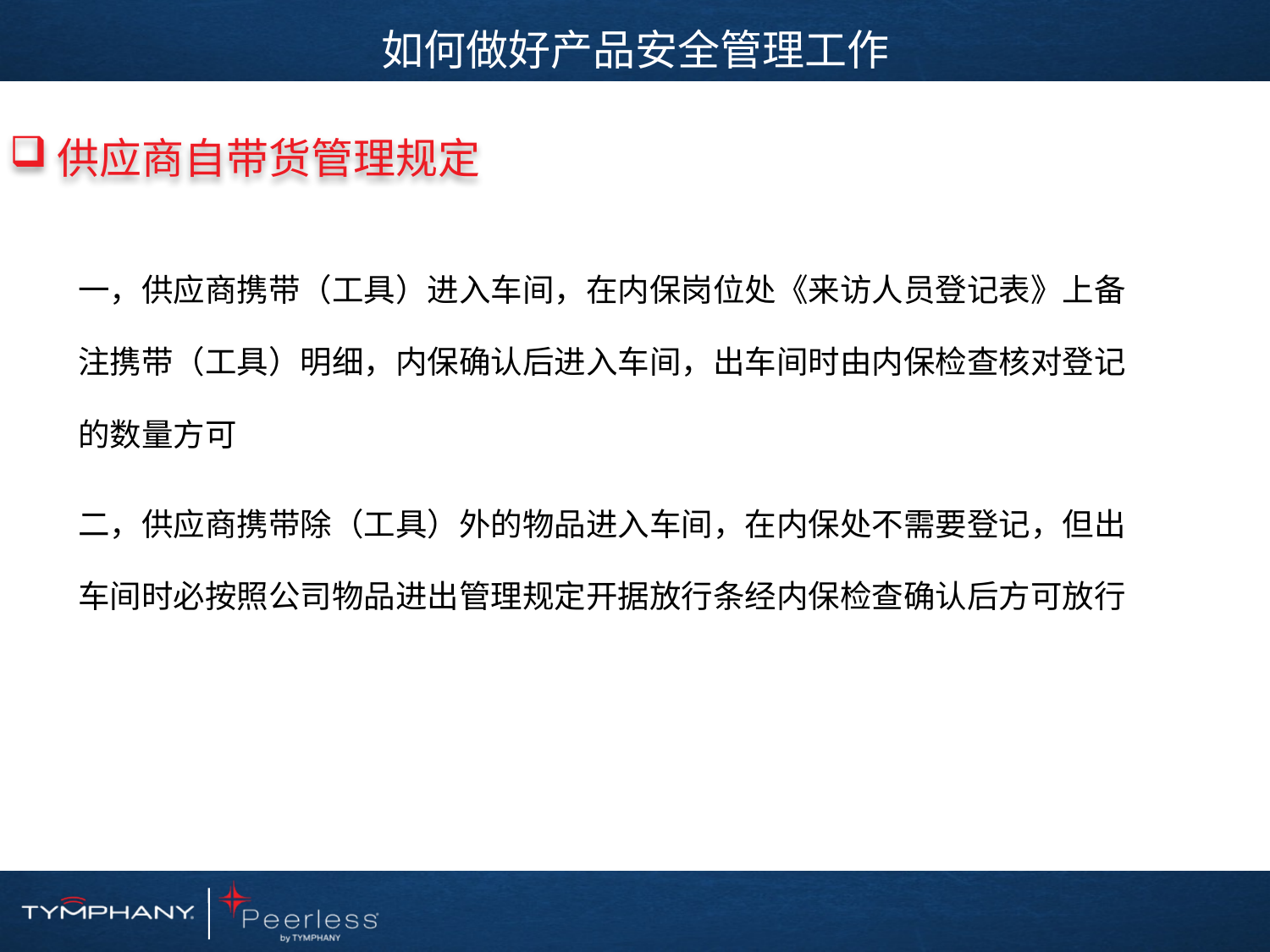

如何做好产品安全管理工作
供应商自带货管理规定
一，供应商携带（工具）进入车间，在内保岗位处《来访人员登记表》上备注携带（工具）明细，内保确认后进入车间，出车间时由内保检查核对登记 的数量方可
二，供应商携带除（工具）外的物品进入车间，在内保处不需要登记，但出车间时必按照公司物品进出管理规定开据放行条经内保检查确认后方可放行